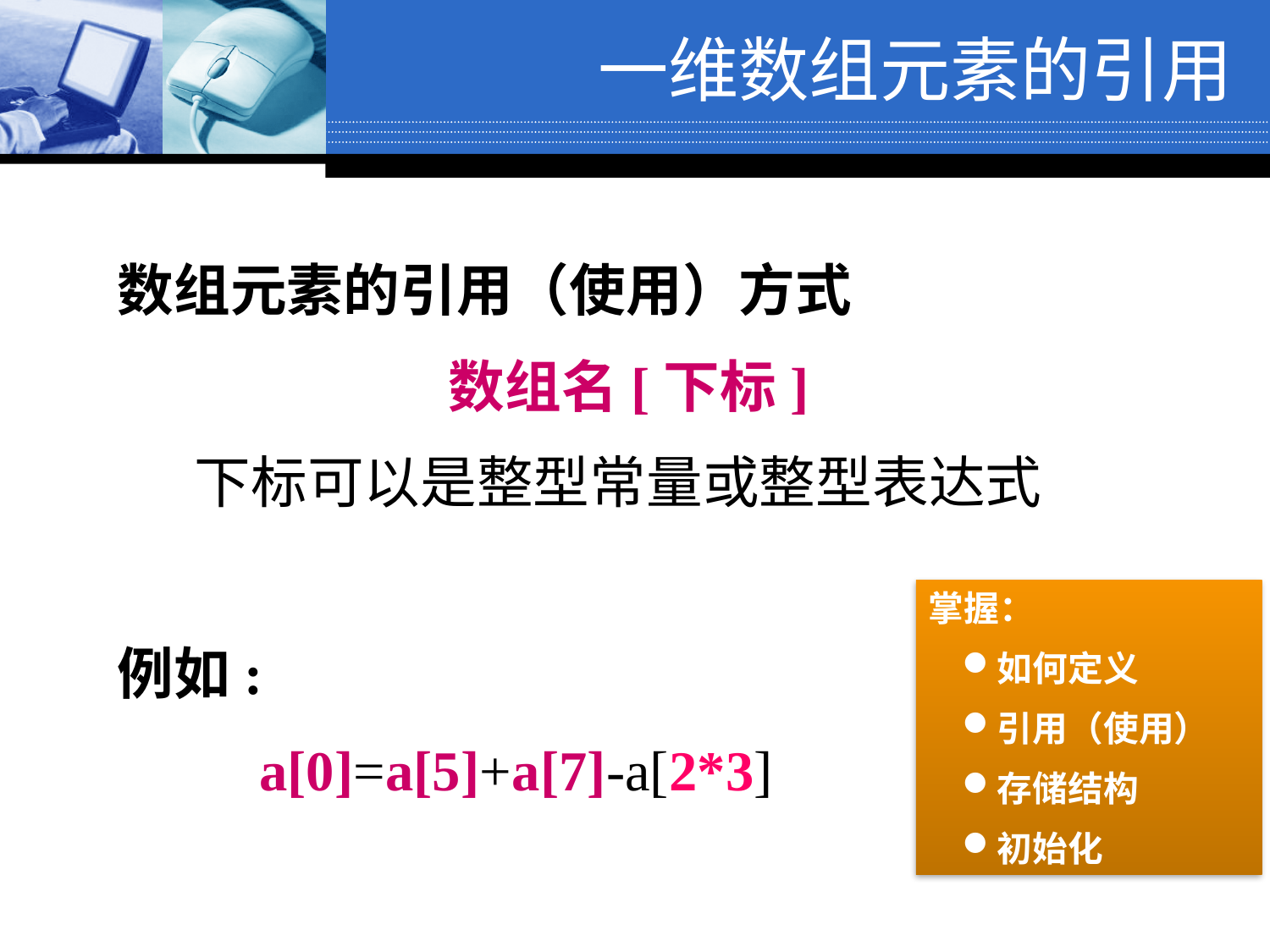

一维数组元素的引用
数组元素的引用（使用）方式
                         数组名[下标]
     下标可以是整型常量或整型表达式

例如:
          a[0]=a[5]+a[7]-a[2*3]
掌握：
如何定义
引用（使用）
存储结构
初始化